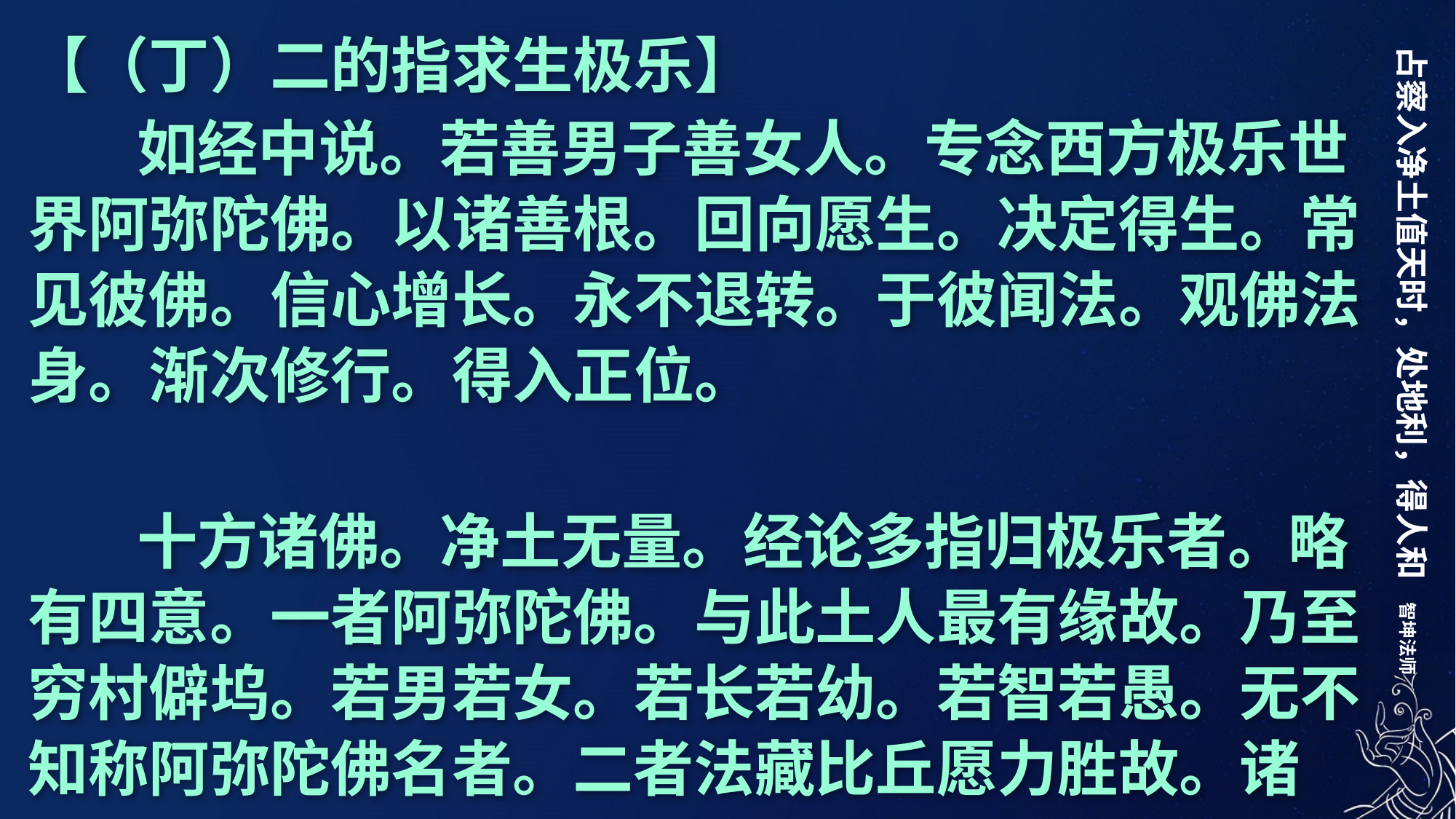

【（丁）二的指求生极乐】
	如经中说。若善男子善女人。专念西方极乐世界阿弥陀佛。以诸善根。回向愿生。决定得生。常见彼佛。信心增长。永不退转。于彼闻法。观佛法身。渐次修行。得入正位。

	十方诸佛。净土无量。经论多指归极乐者。略有四意。一者阿弥陀佛。与此土人最有缘故。乃至穷村僻坞。若男若女。若长若幼。若智若愚。无不知称阿弥陀佛名者。二者法藏比丘愿力胜故。诸